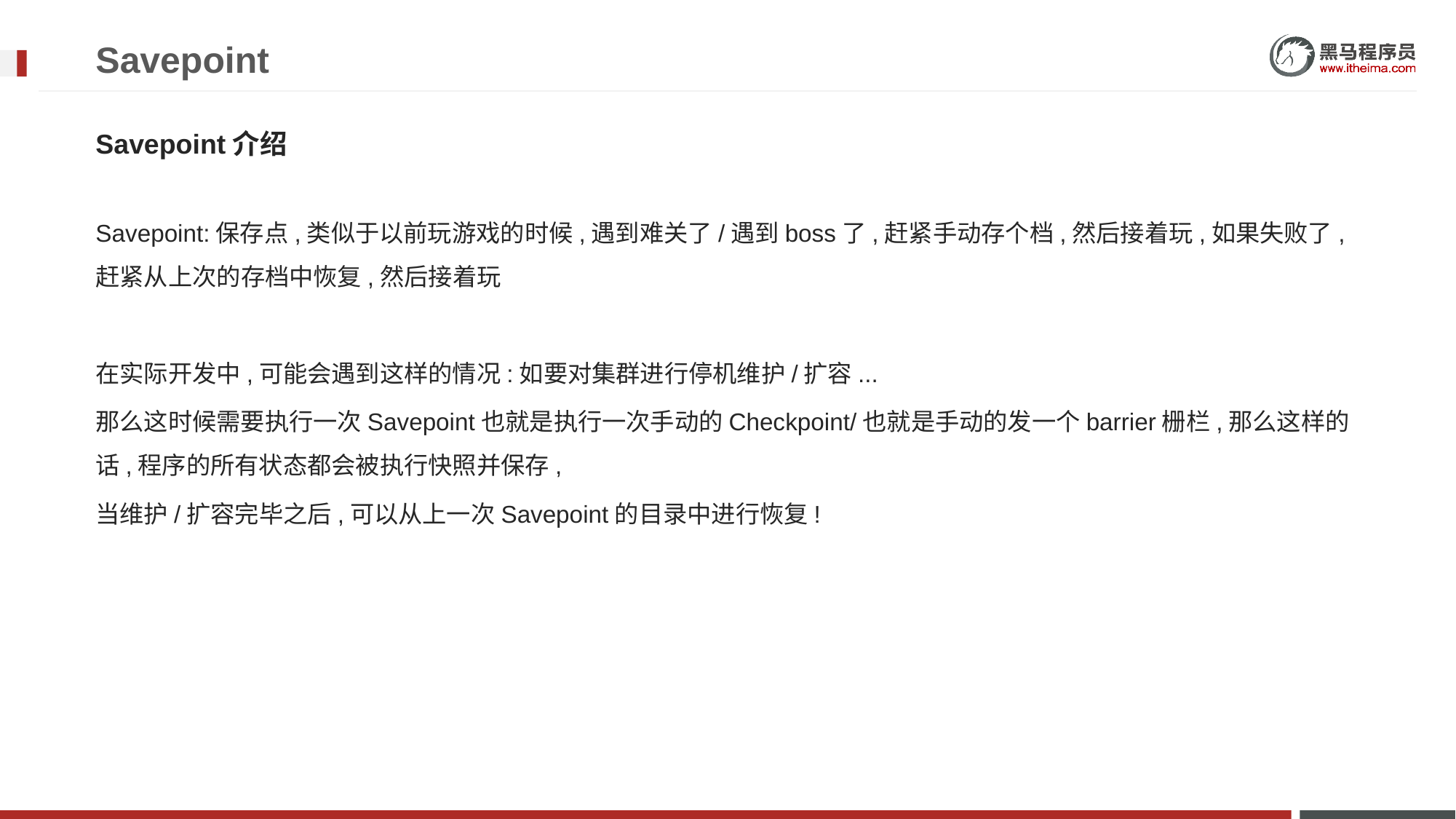

# Savepoint
Savepoint介绍
Savepoint:保存点,类似于以前玩游戏的时候,遇到难关了/遇到boss了,赶紧手动存个档,然后接着玩,如果失败了,赶紧从上次的存档中恢复,然后接着玩

在实际开发中,可能会遇到这样的情况:如要对集群进行停机维护/扩容...
那么这时候需要执行一次Savepoint也就是执行一次手动的Checkpoint/也就是手动的发一个barrier栅栏,那么这样的话,程序的所有状态都会被执行快照并保存,
当维护/扩容完毕之后,可以从上一次Savepoint的目录中进行恢复!